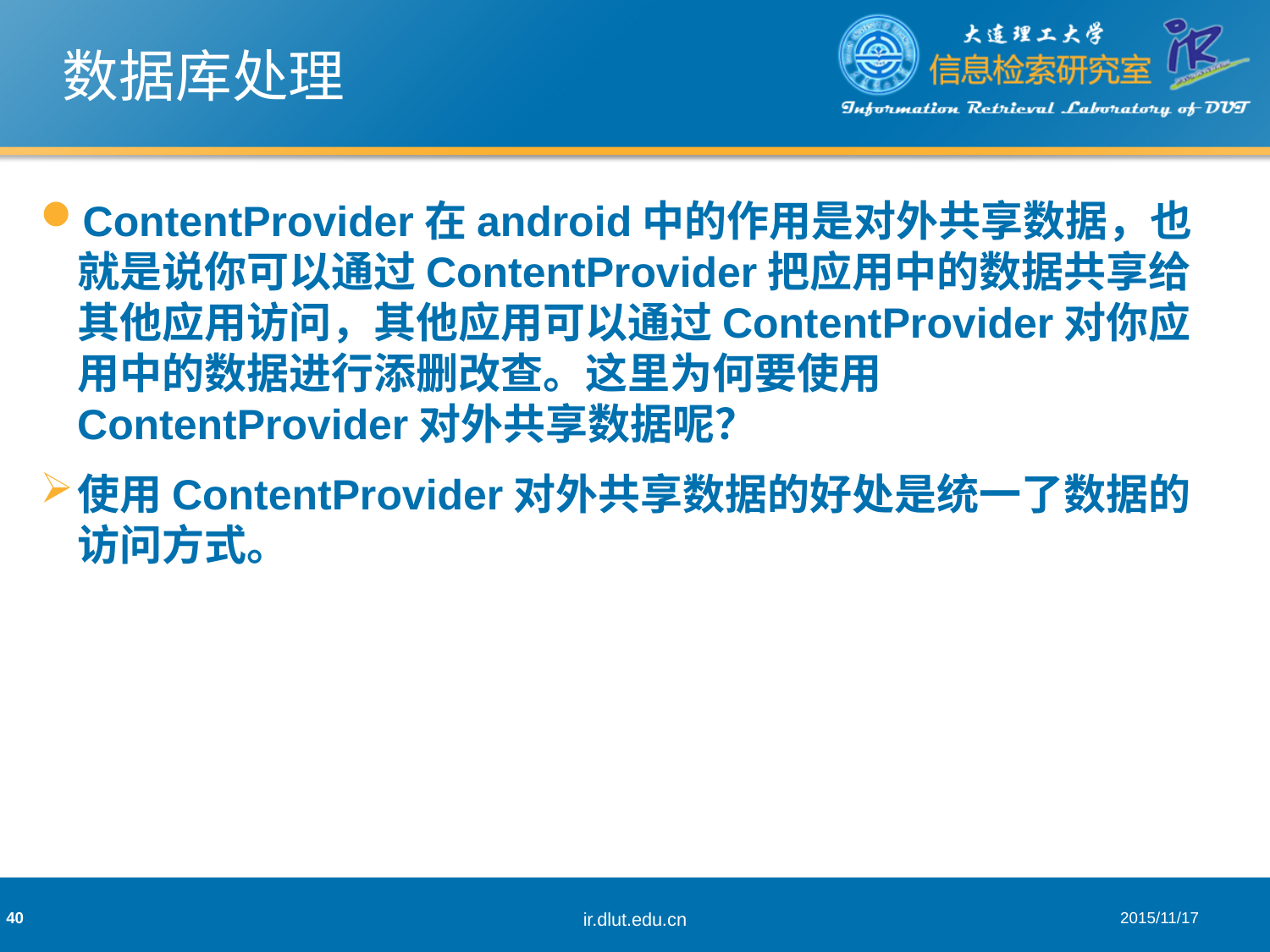

# 数据库处理
ContentProvider在android中的作用是对外共享数据，也就是说你可以通过ContentProvider把应用中的数据共享给其他应用访问，其他应用可以通过ContentProvider对你应用中的数据进行添删改查。这里为何要使用ContentProvider对外共享数据呢？
使用ContentProvider对外共享数据的好处是统一了数据的访问方式。